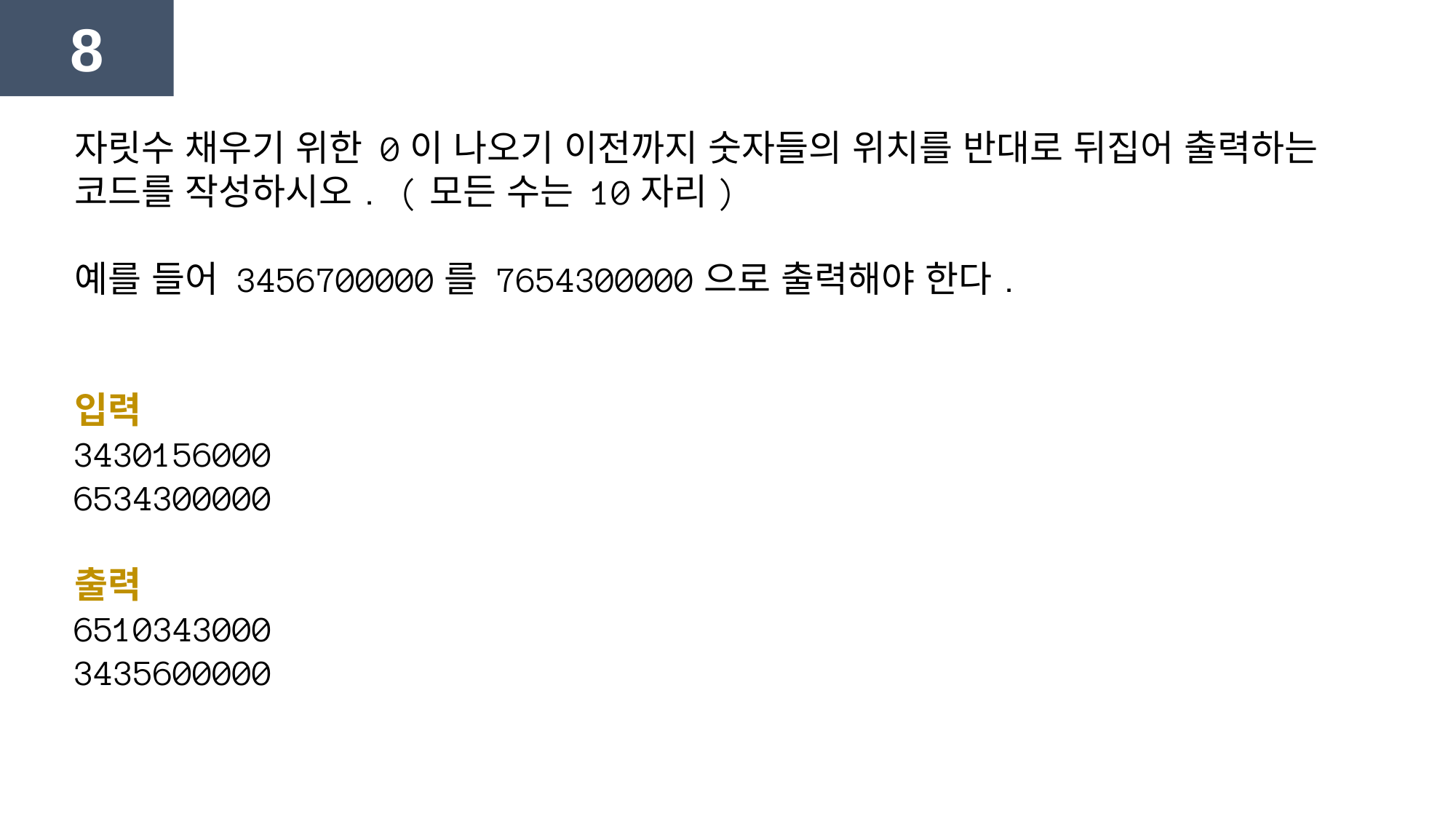

8
자릿수 채우기 위한 0이 나오기 이전까지 숫자들의 위치를 반대로 뒤집어 출력하는 코드를 작성하시오. (모든 수는 10자리)

예를 들어 3456700000를 7654300000으로 출력해야 한다.

입력
3430156000
6534300000

출력
6510343000
3435600000